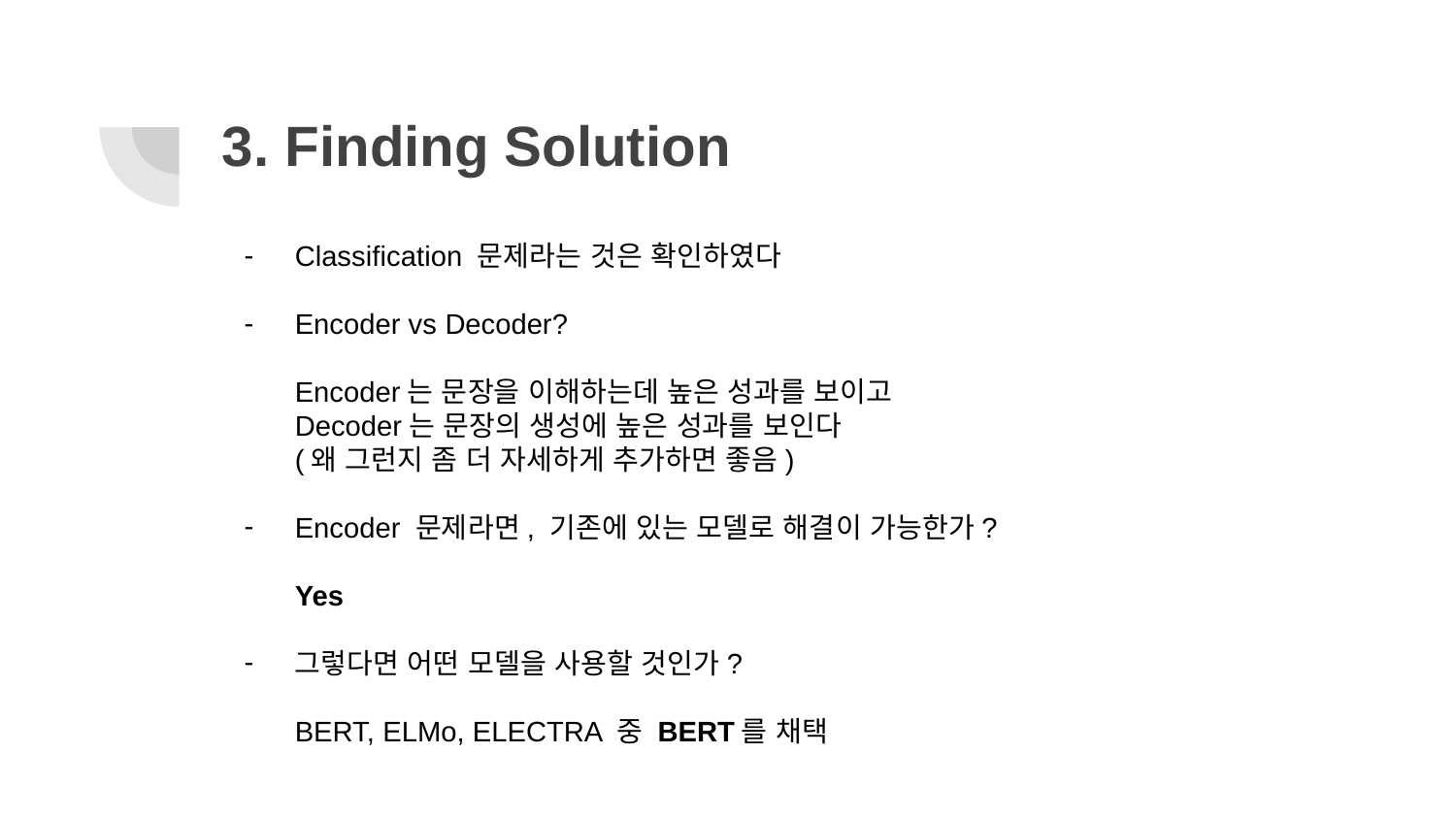

# 3. Finding Solution
Classification 문제라는 것은 확인하였다

Encoder vs Decoder?

Encoder는 문장을 이해하는데 높은 성과를 보이고
Decoder는 문장의 생성에 높은 성과를 보인다
(왜 그런지 좀 더 자세하게 추가하면 좋음)

Encoder 문제라면, 기존에 있는 모델로 해결이 가능한가?

Yes

그렇다면 어떤 모델을 사용할 것인가?

BERT, ELMo, ELECTRA 중 BERT를 채택